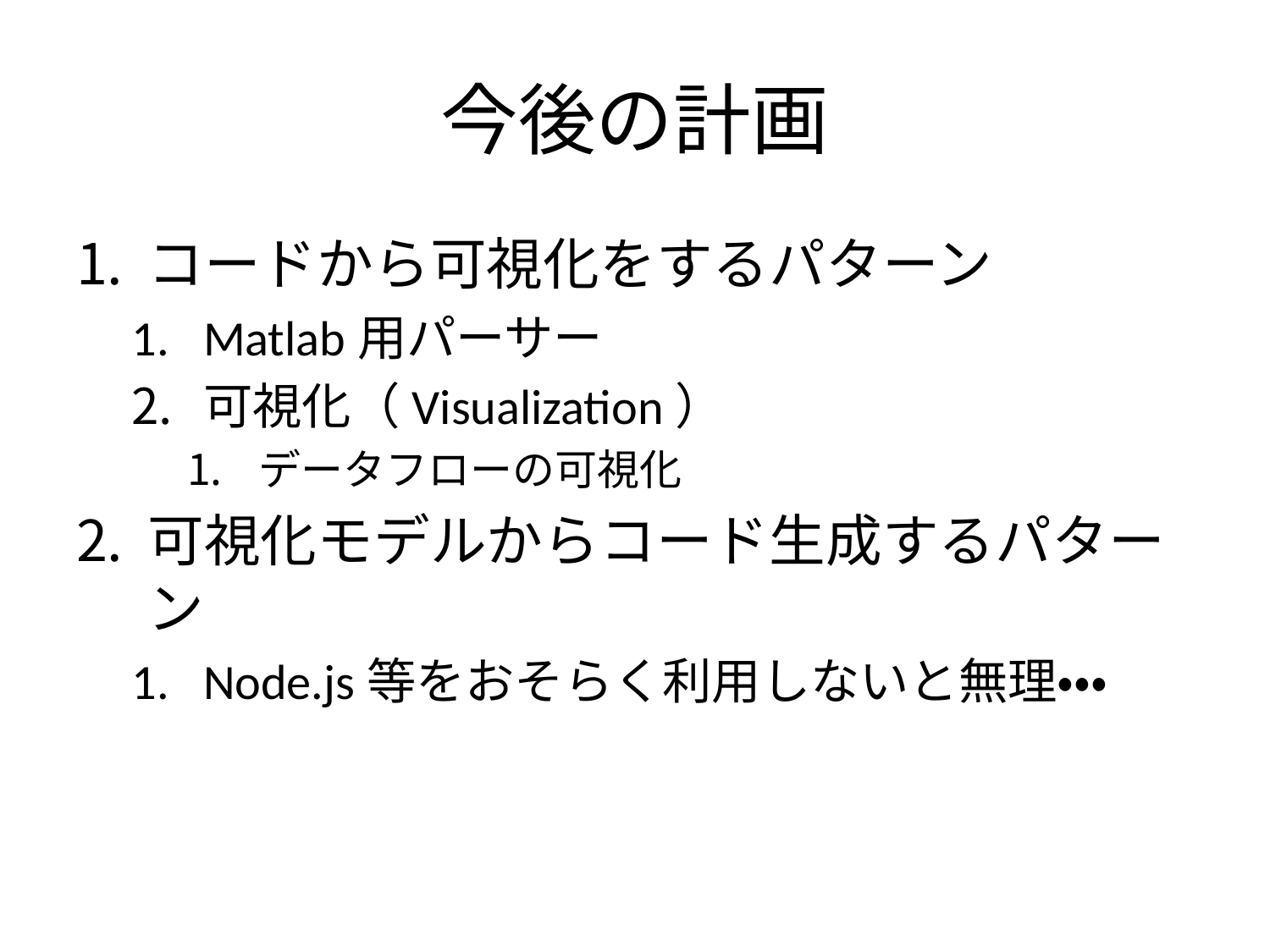

# 今後の計画
コードから可視化をするパターン
Matlab用パーサー
可視化（Visualization）
データフローの可視化
可視化モデルからコード生成するパターン
Node.js等をおそらく利用しないと無理・・・